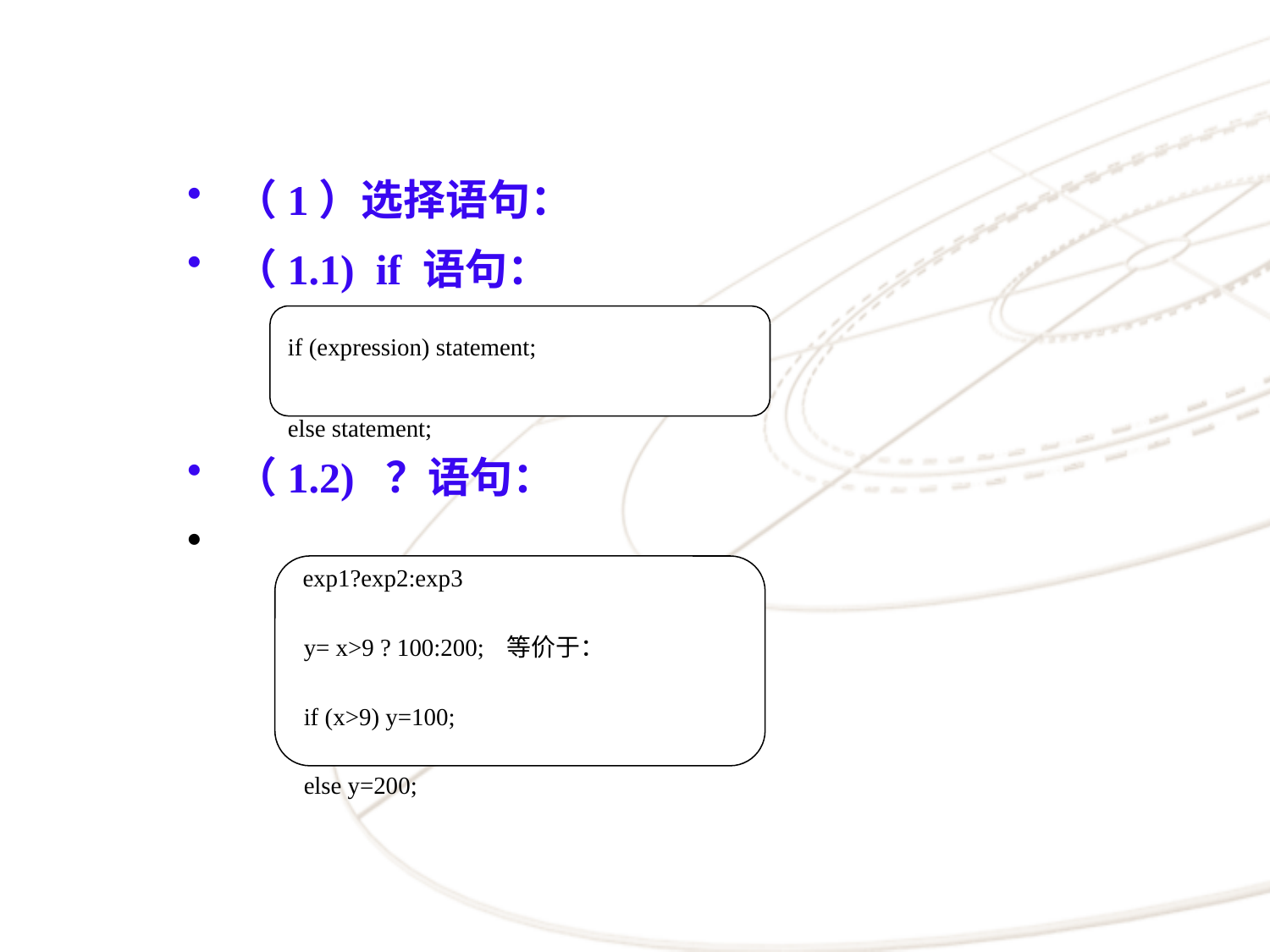

（1）选择语句：
（1.1)  if 语句：

（1.2)  ？语句：

if (expression) statement;
else statement;
 exp1?exp2:exp3
 y= x>9 ? 100:200;  等价于：
 if (x>9) y=100;
 else y=200;